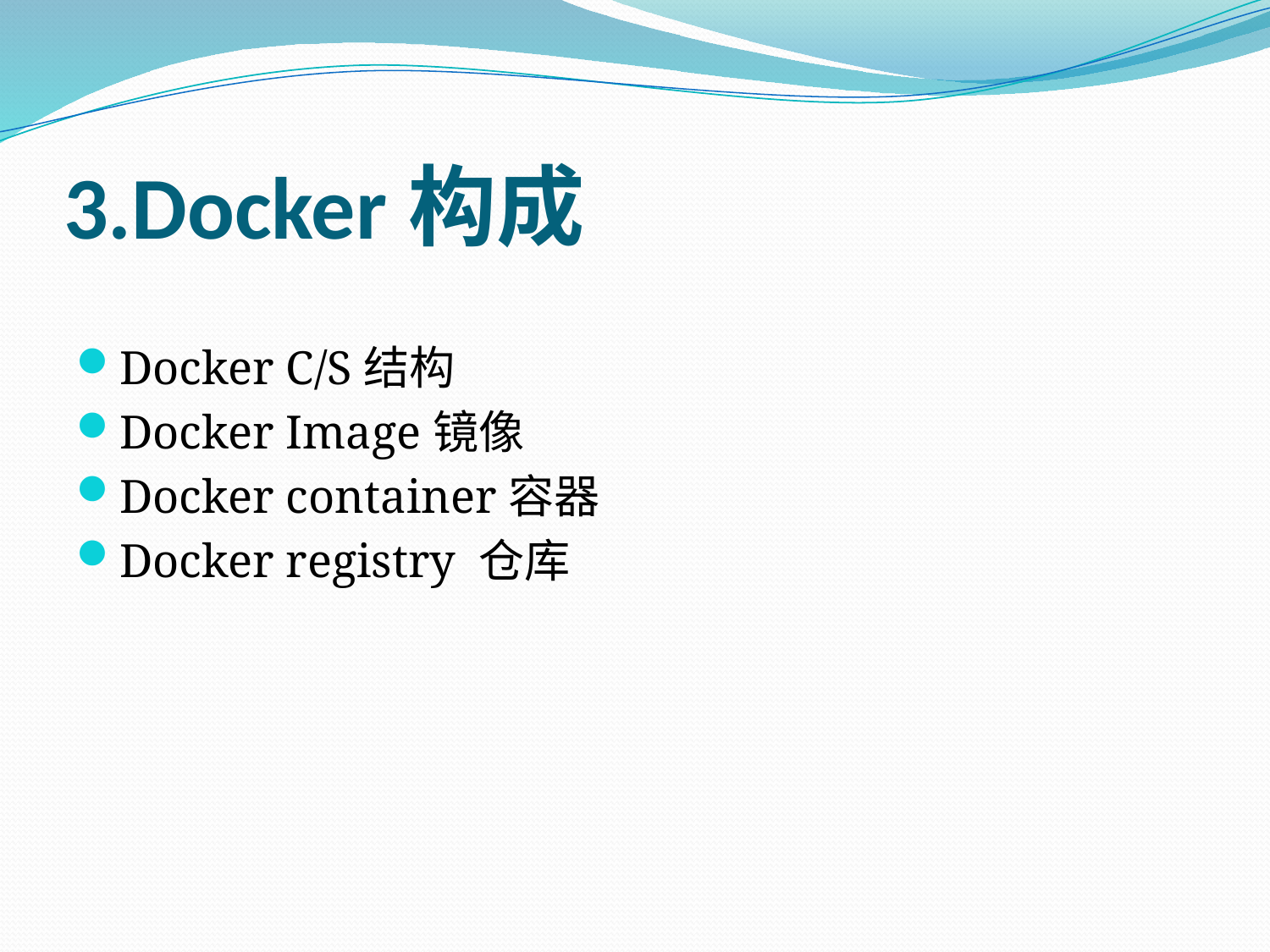

# 3.Docker构成

Docker C/S结构
Docker Image镜像
Docker container容器
Docker registry 仓库